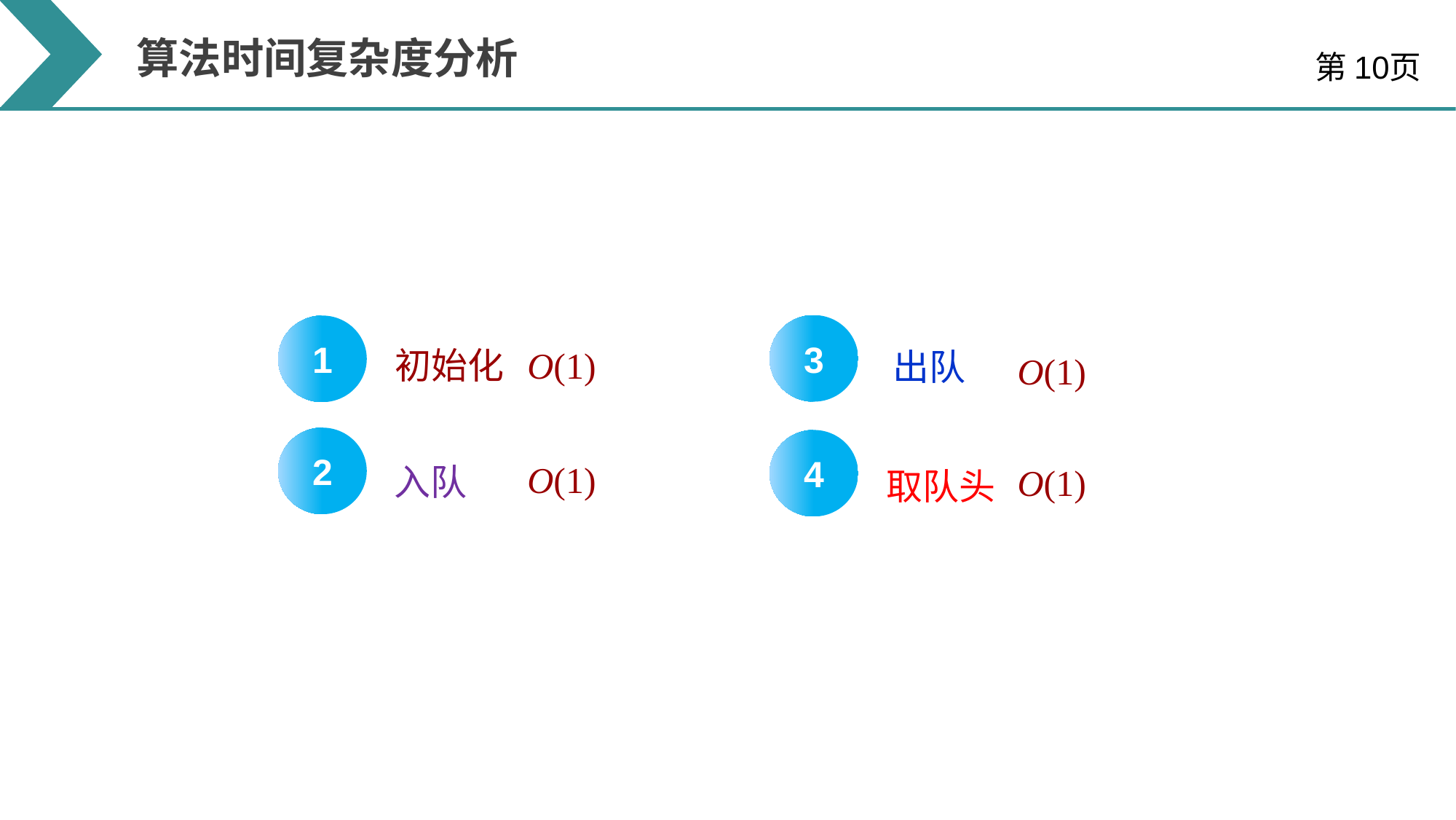

算法时间复杂度分析
第10页
3
1
初始化
O(1)
出队
O(1)
2
O(1)
4
入队
O(1)
取队头